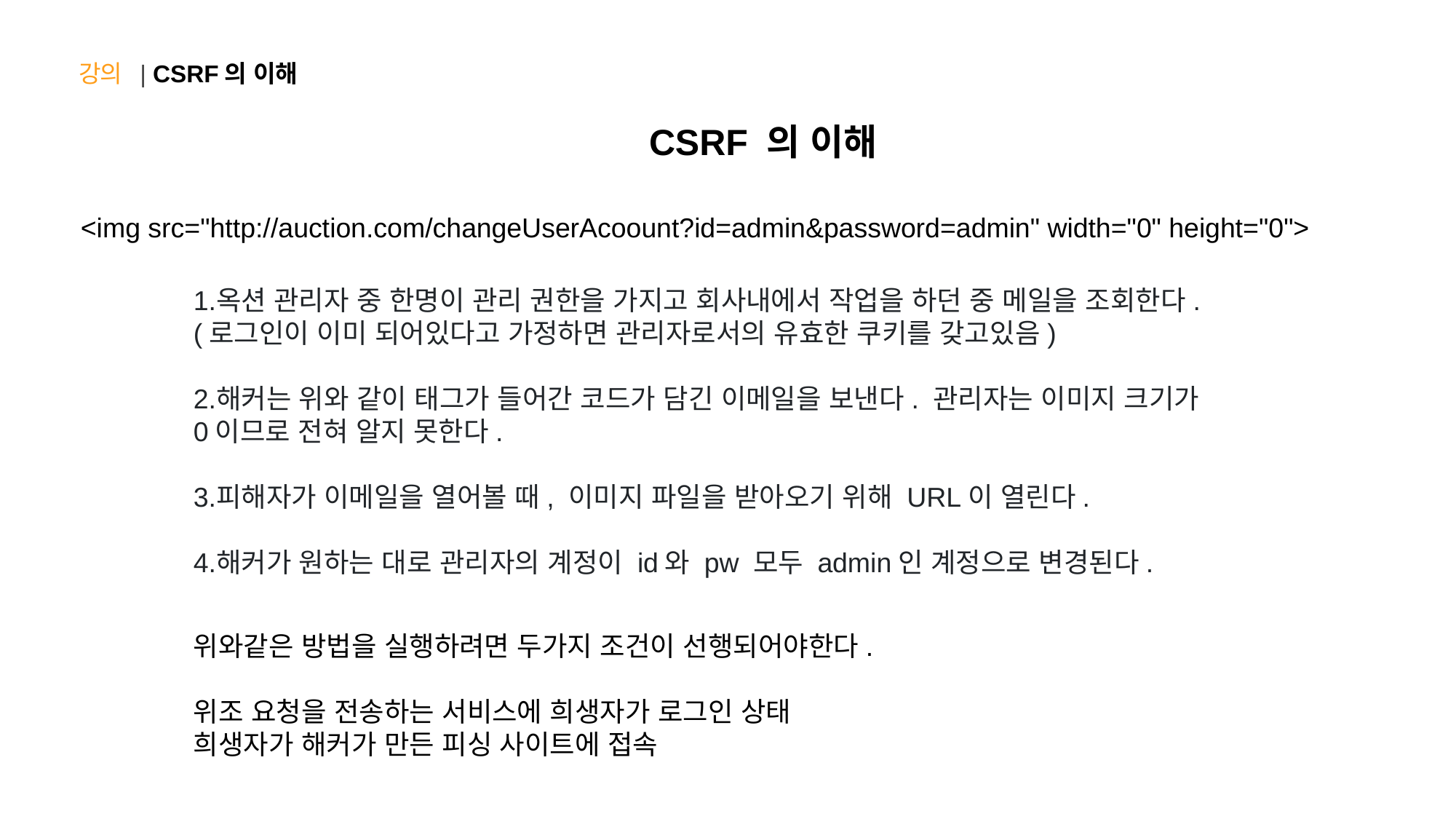

강의  | CSRF의 이해
CSRF 의 이해
<img src="http://auction.com/changeUserAcoount?id=admin&password=admin" width="0" height="0">
옥션 관리자 중 한명이 관리 권한을 가지고 회사내에서 작업을 하던 중 메일을 조회한다. (로그인이 이미 되어있다고 가정하면 관리자로서의 유효한 쿠키를 갖고있음)

해커는 위와 같이 태그가 들어간 코드가 담긴 이메일을 보낸다. 관리자는 이미지 크기가 0이므로 전혀 알지 못한다.

피해자가 이메일을 열어볼 때, 이미지 파일을 받아오기 위해 URL이 열린다.

해커가 원하는 대로 관리자의 계정이 id와 pw 모두 admin인 계정으로 변경된다.
위와같은 방법을 실행하려면 두가지 조건이 선행되어야한다.

위조 요청을 전송하는 서비스에 희생자가 로그인 상태
희생자가 해커가 만든 피싱 사이트에 접속